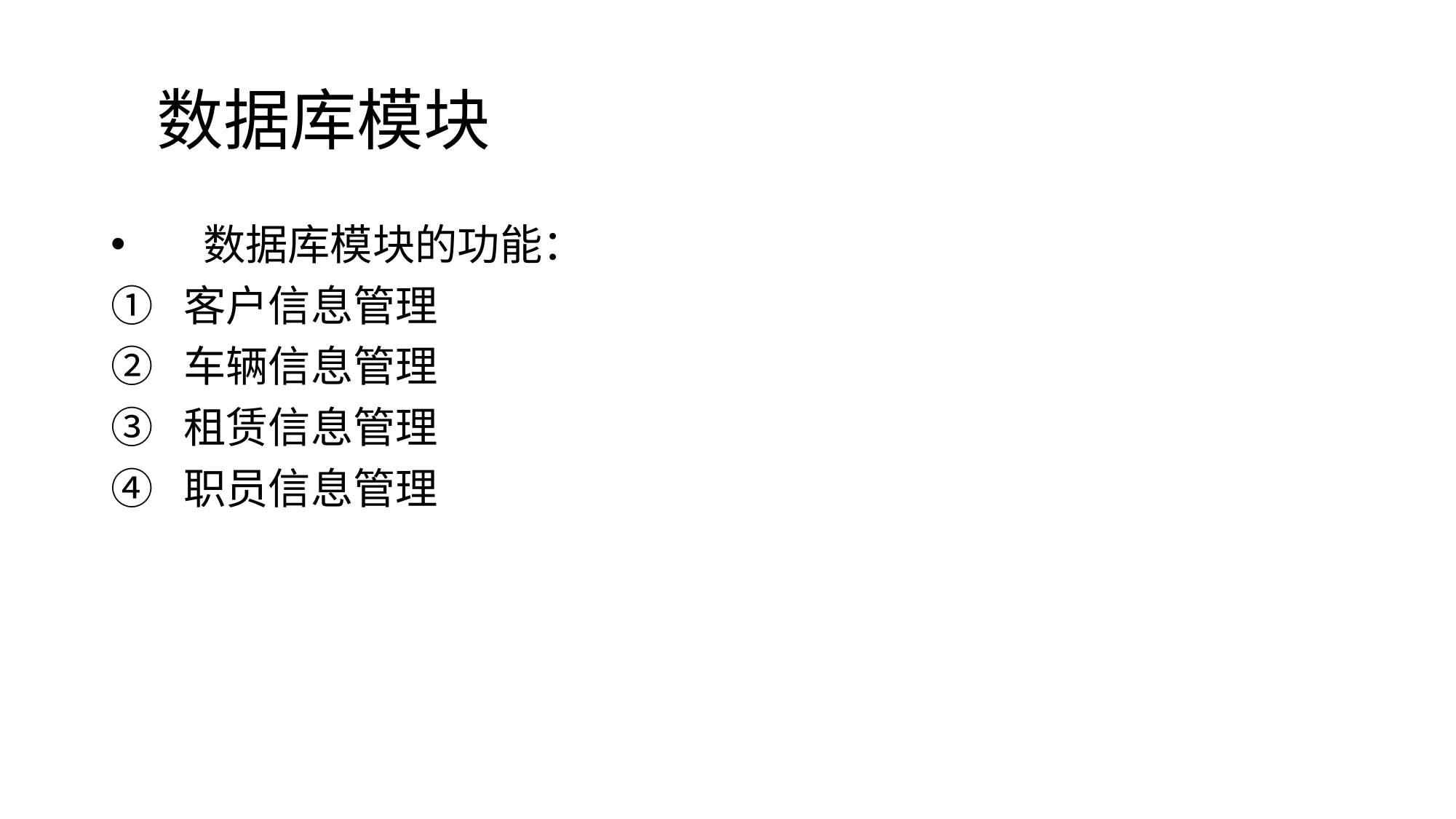

# 数据库模块
 数据库模块的功能：
客户信息管理
车辆信息管理
租赁信息管理
职员信息管理